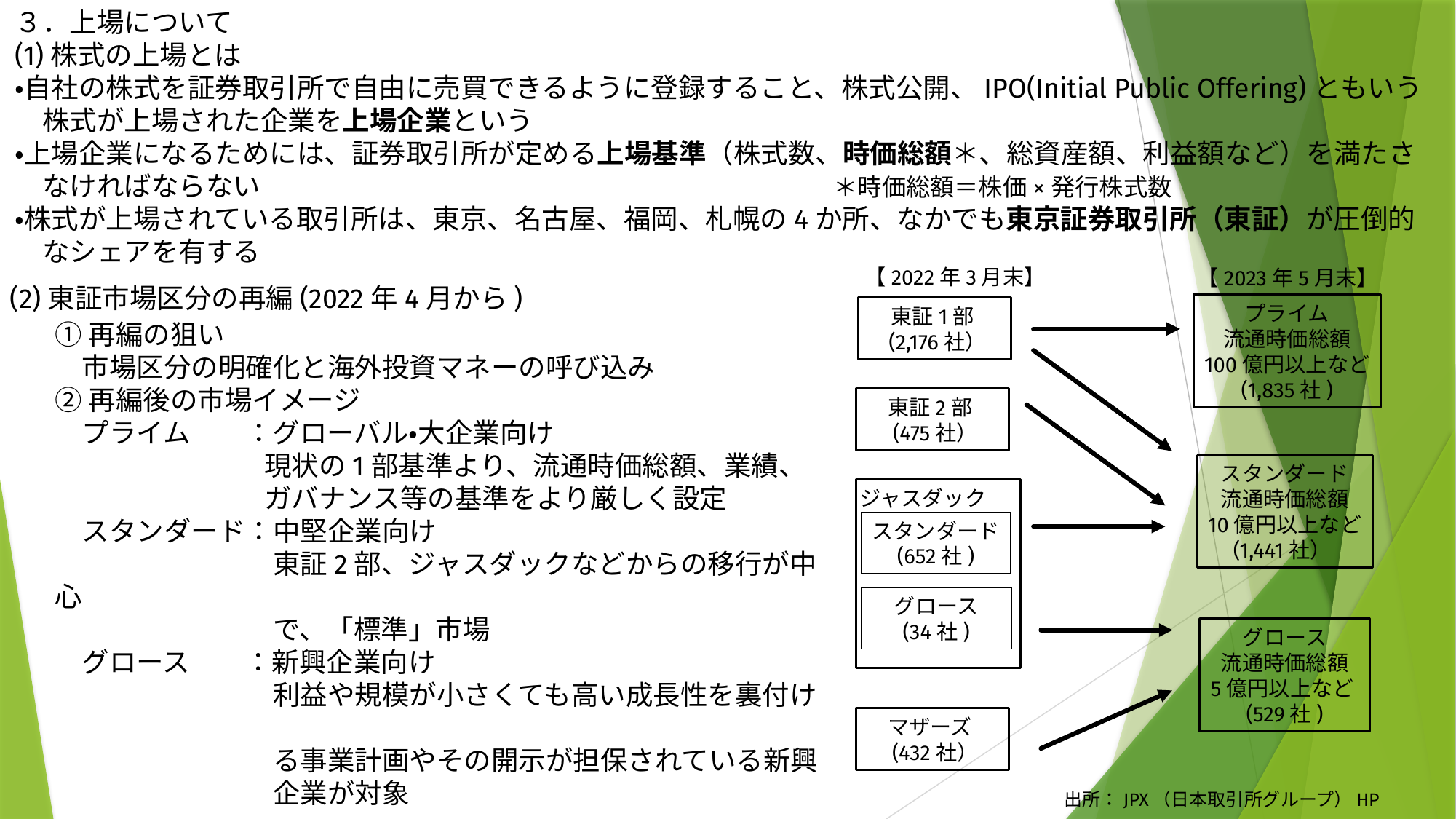

３．上場について
(1)株式の上場とは
・自社の株式を証券取引所で自由に売買できるように登録すること、株式公開、IPO(Initial Public Offering)ともいう
　株式が上場された企業を上場企業という
・上場企業になるためには、証券取引所が定める上場基準（株式数、時価総額＊、総資産額、利益額など）を満たさ
　なければならない　　　　　　　　　　　　　　　　　　　　　＊時価総額＝株価×発行株式数
・株式が上場されている取引所は、東京、名古屋、福岡、札幌の4か所、なかでも東京証券取引所（東証）が圧倒的
　なシェアを有する
【2022年3月末】
【2023年5月末】
(2)東証市場区分の再編(2022年4月から)
プライム
流通時価総額
100億円以上など
(1,835社)
東証1部
 (2,176社）
①再編の狙い
　市場区分の明確化と海外投資マネーの呼び込み
②再編後の市場イメージ
　プライム　　：グローバル・大企業向け
　　　　　　   　現状の1部基準より、流通時価総額、業績、
　　　　　　　   ガバナンス等の基準をより厳しく設定
　スタンダード：中堅企業向け
　　　　　　　　東証2部、ジャスダックなどからの移行が中心
　　　　　　　　で、「標準」市場
　グロース　　：新興企業向け
　　　　　　　　利益や規模が小さくても高い成長性を裏付け
　　　　　　　　る事業計画やその開示が担保されている新興
　　　　　　　　企業が対象

東証2部
 (475社）
スタンダード
流通時価総額
10億円以上など
(1,441社）
ジャスダック

スタンダード
(652社)
グロース
(34社)
グロース
流通時価総額
5億円以上など
(529社)
マザーズ
 (432社）
出所：JPX（日本取引所グループ）HP